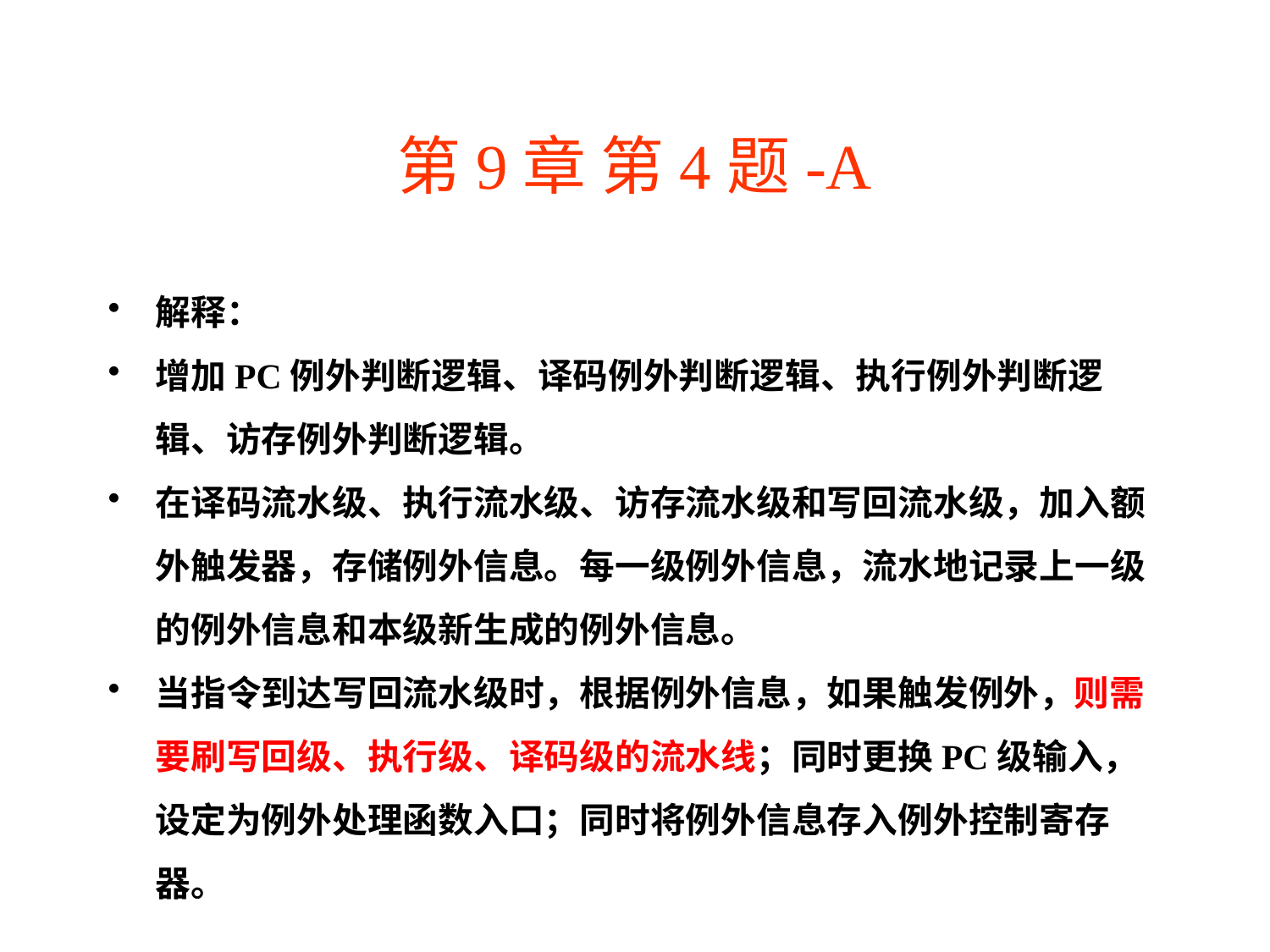

# 第9章 第4题-A
解释：
增加PC例外判断逻辑、译码例外判断逻辑、执行例外判断逻辑、访存例外判断逻辑。
在译码流水级、执行流水级、访存流水级和写回流水级，加入额外触发器，存储例外信息。每一级例外信息，流水地记录上一级的例外信息和本级新生成的例外信息。
当指令到达写回流水级时，根据例外信息，如果触发例外，则需要刷写回级、执行级、译码级的流水线；同时更换PC级输入，设定为例外处理函数入口；同时将例外信息存入例外控制寄存器。